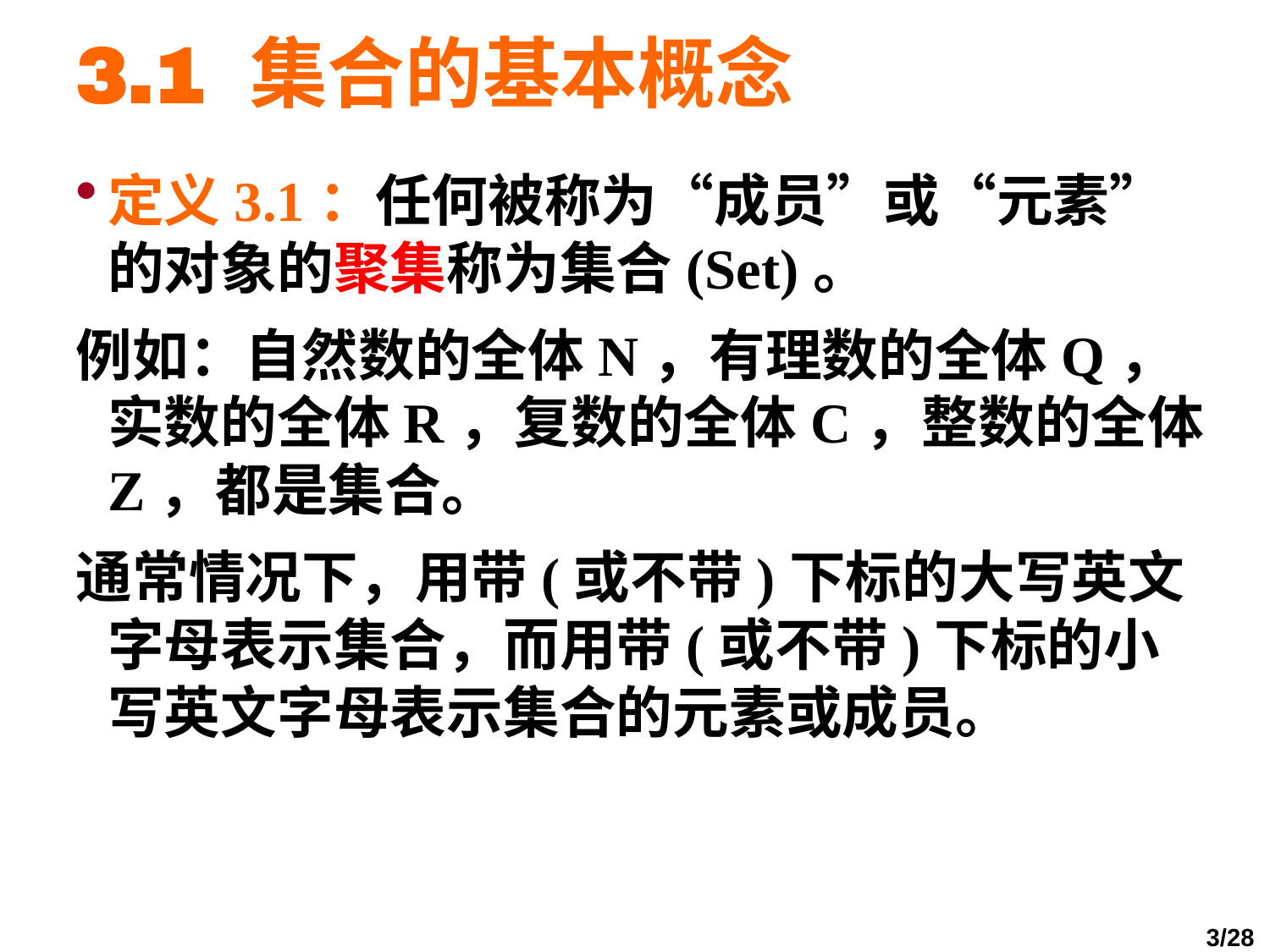

3.1 集合的基本概念
定义3.1：任何被称为“成员”或“元素”的对象的聚集称为集合(Set)。
例如：自然数的全体N，有理数的全体Q，实数的全体R，复数的全体C，整数的全体Z，都是集合。
通常情况下，用带(或不带)下标的大写英文字母表示集合，而用带(或不带)下标的小写英文字母表示集合的元素或成员。